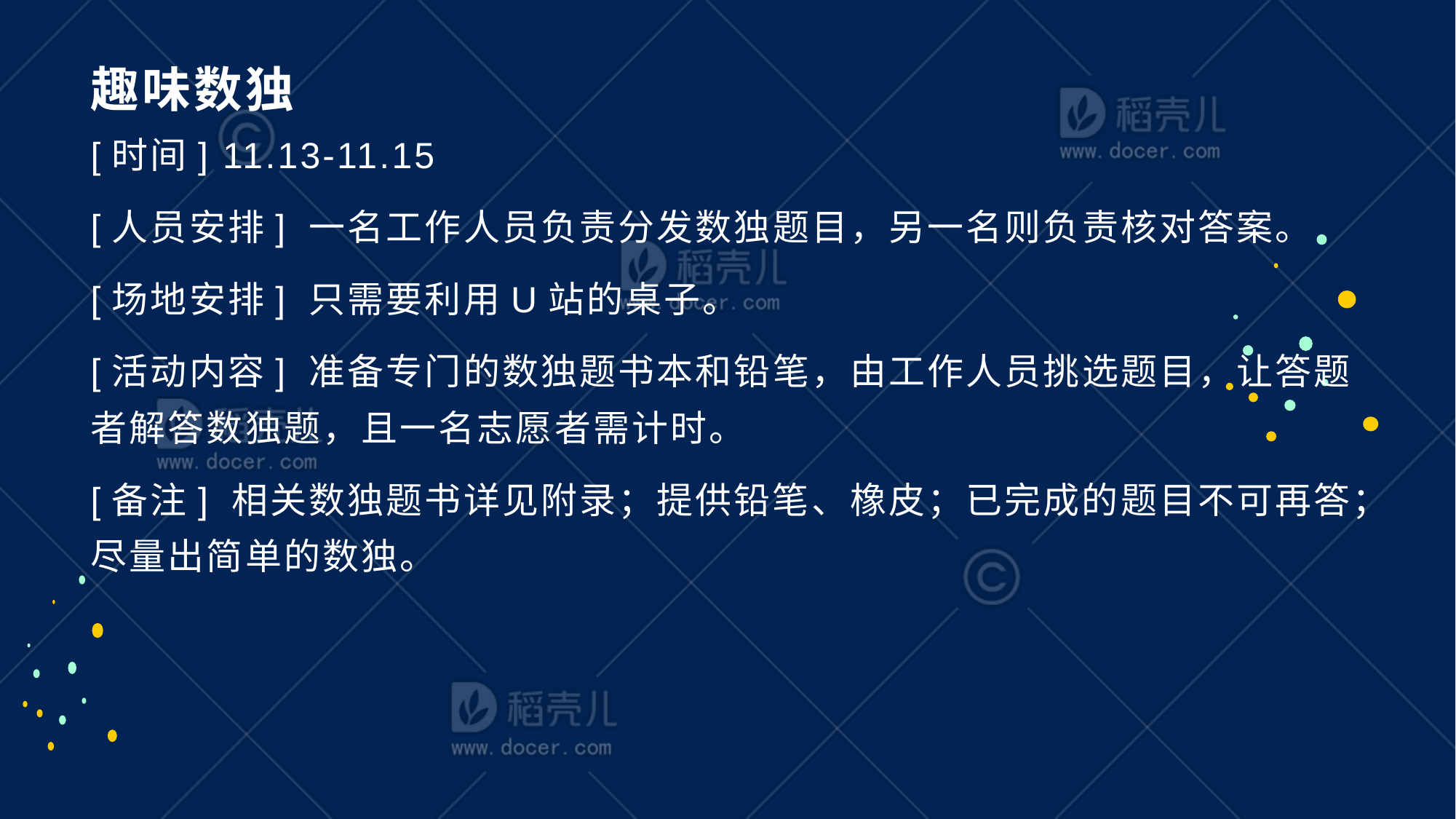

# 趣味数独
[时间] 11.13-11.15
[人员安排] 一名工作人员负责分发数独题目，另一名则负责核对答案。
[场地安排] 只需要利用U站的桌子。
[活动内容] 准备专门的数独题书本和铅笔，由工作人员挑选题目，让答题者解答数独题，且一名志愿者需计时。
[备注] 相关数独题书详见附录；提供铅笔、橡皮；已完成的题目不可再答；尽量出简单的数独。